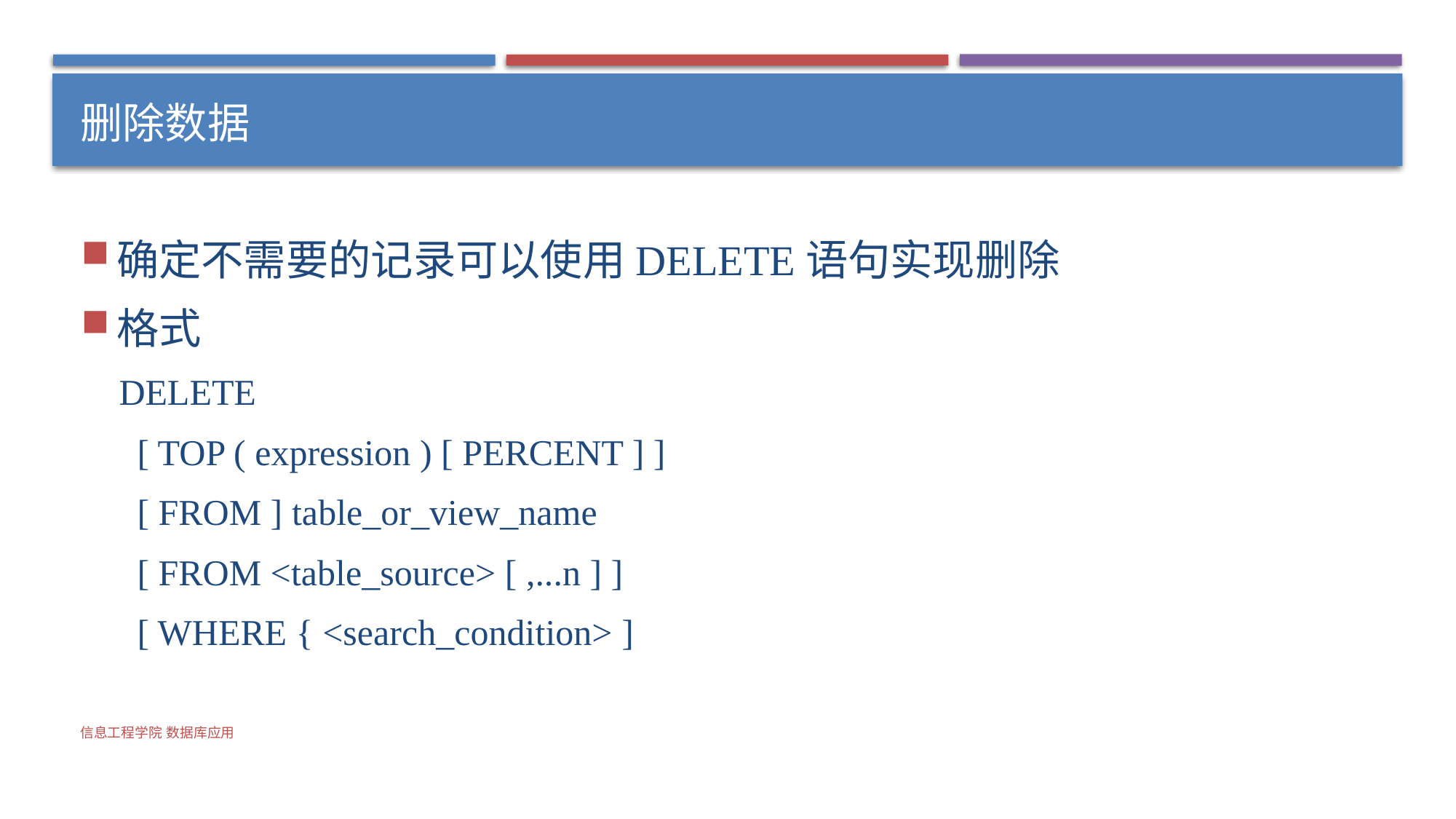

# 删除数据
确定不需要的记录可以使用DELETE语句实现删除
格式
DELETE
  [ TOP ( expression ) [ PERCENT ] ]
  [ FROM ] table_or_view_name
  [ FROM <table_source> [ ,...n ] ]
  [ WHERE { <search_condition> ]
信息工程学院 数据库应用
23